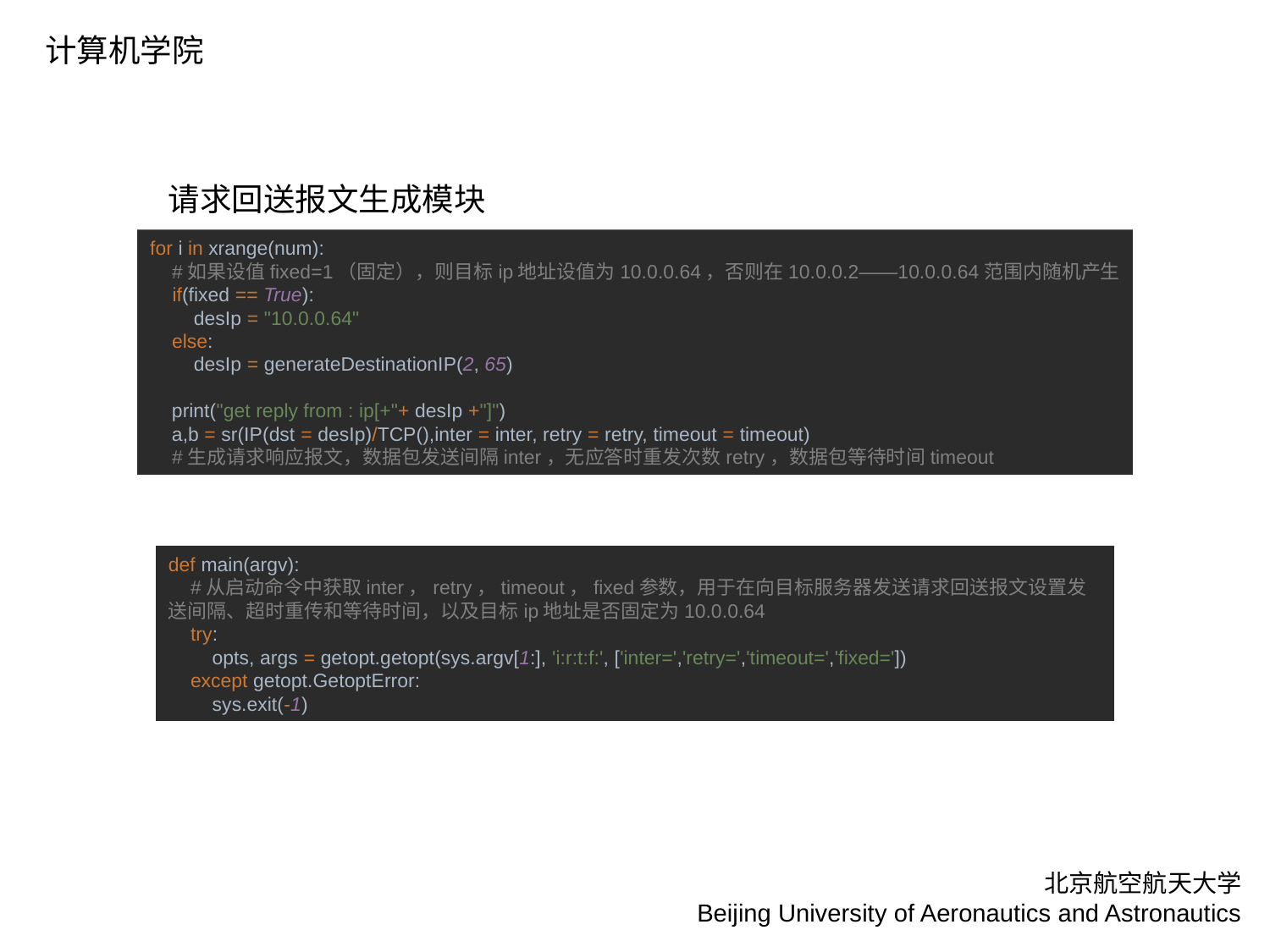

请求回送报文生成模块
for i in xrange(num):
    #如果设值fixed=1（固定），则目标ip地址设值为10.0.0.64，否则在10.0.0.2——10.0.0.64范围内随机产生
    if(fixed == True):
        desIp = "10.0.0.64"
    else:
        desIp = generateDestinationIP(2, 65)
    print("get reply from : ip[+"+ desIp +"]")
    a,b = sr(IP(dst = desIp)/TCP(),inter = inter, retry = retry, timeout = timeout)
    #生成请求响应报文，数据包发送间隔inter，无应答时重发次数retry，数据包等待时间timeout
def main(argv):
    #从启动命令中获取inter，retry，timeout，fixed参数，用于在向目标服务器发送请求回送报文设置发送间隔、超时重传和等待时间，以及目标ip地址是否固定为10.0.0.64
    try:
        opts, args = getopt.getopt(sys.argv[1:], 'i:r:t:f:', ['inter=','retry=','timeout=','fixed='])
    except getopt.GetoptError:
        sys.exit(-1)